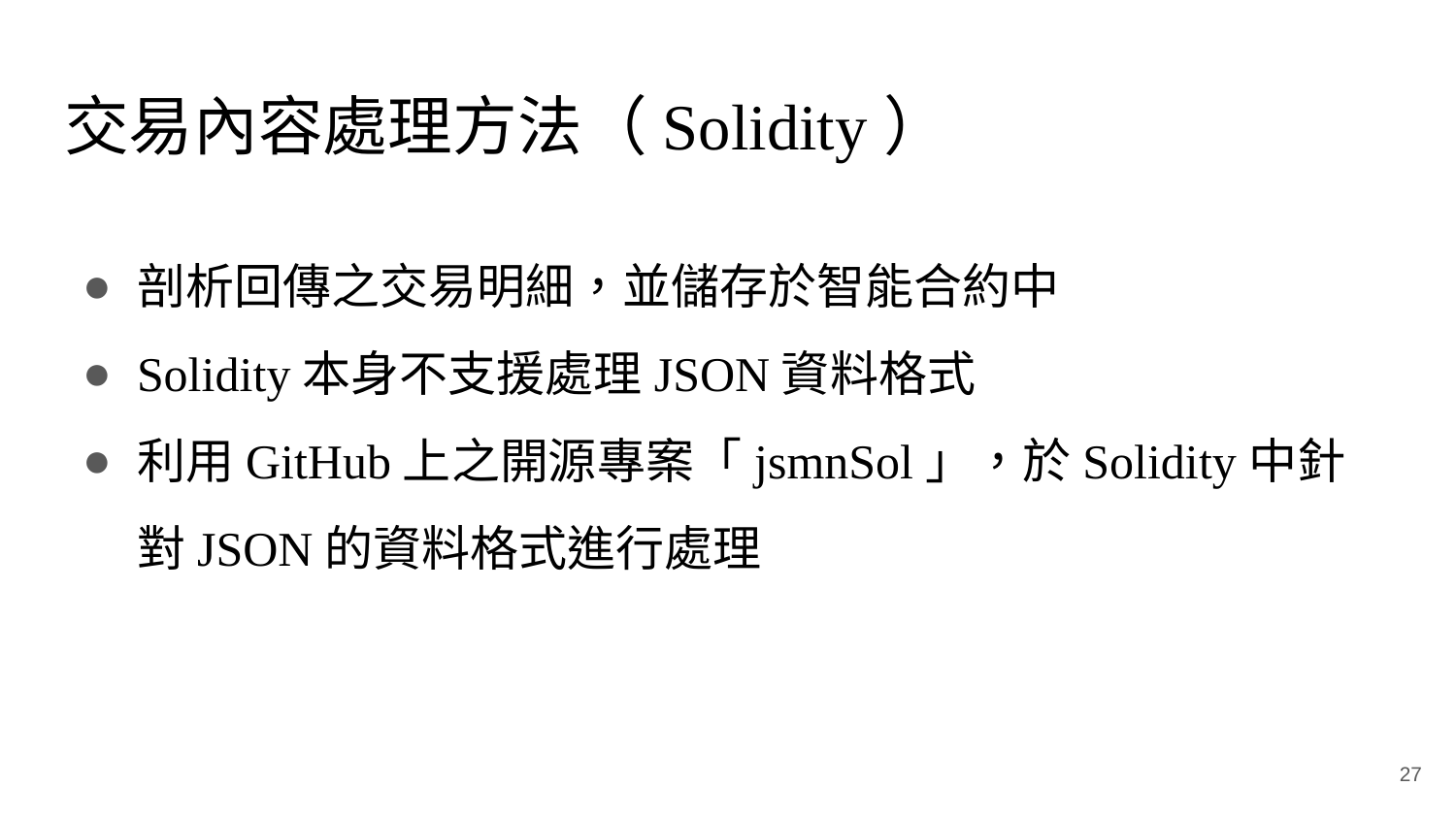

# 交易內容處理方法（Solidity）
剖析回傳之交易明細，並儲存於智能合約中
Solidity本身不支援處理JSON資料格式
利用GitHub上之開源專案「jsmnSol」，於Solidity中針對JSON的資料格式進行處理
27